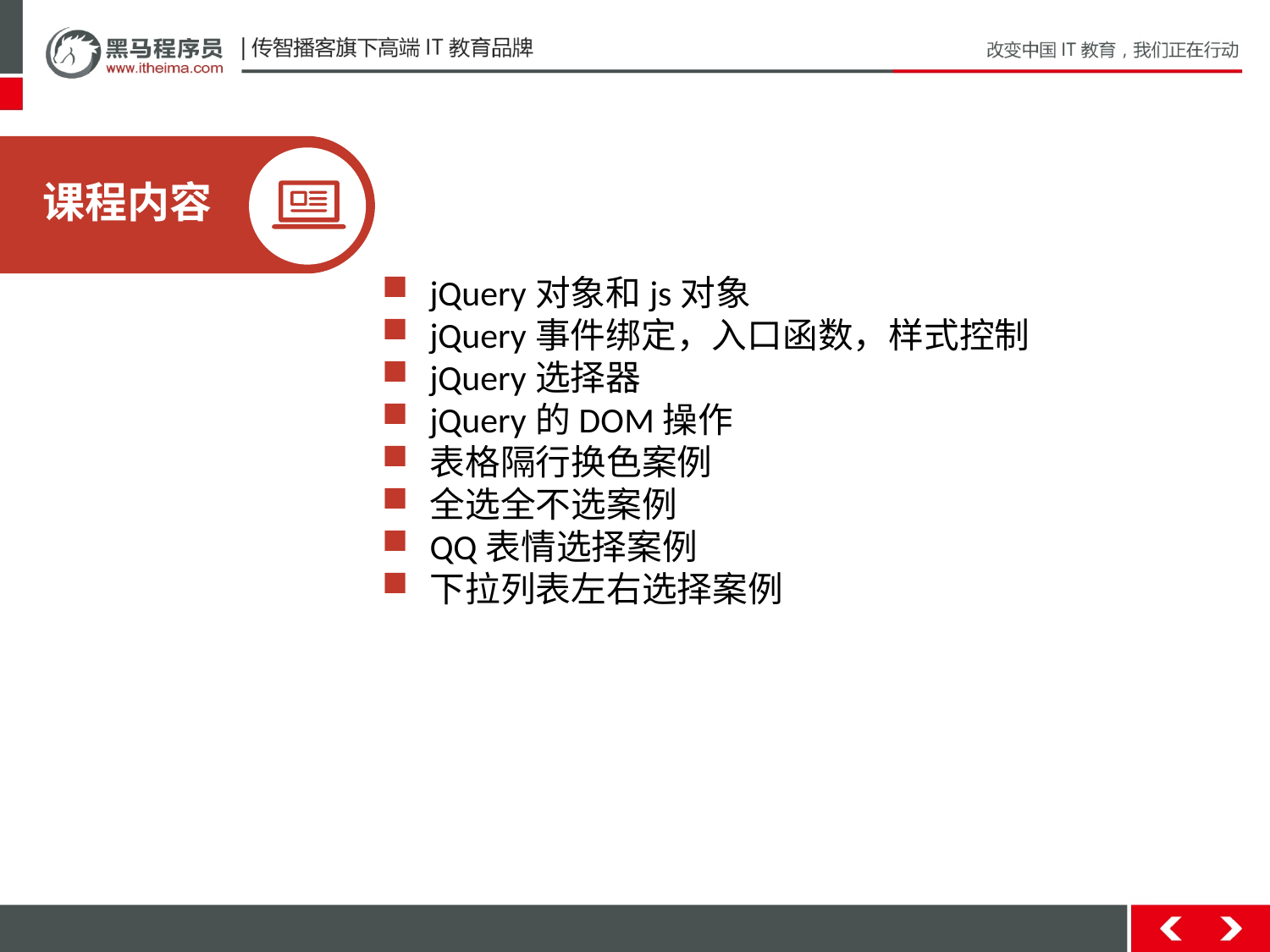

课程内容

jQuery对象和js对象
jQuery事件绑定，入口函数，样式控制
jQuery选择器
jQuery的DOM操作
表格隔行换色案例
全选全不选案例
QQ表情选择案例
下拉列表左右选择案例